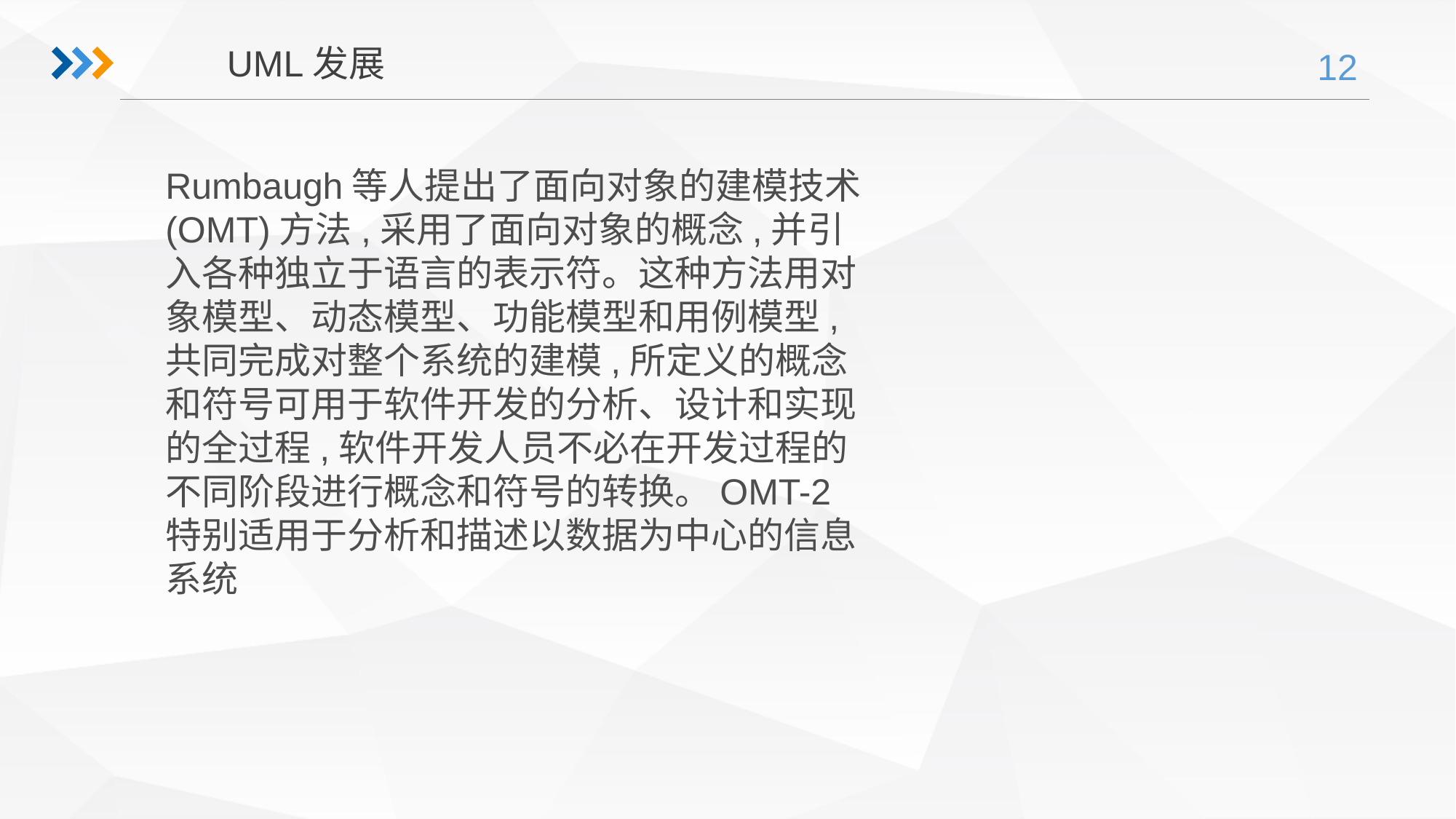

UML发展
Rumbaugh等人提出了面向对象的建模技术(OMT)方法,采用了面向对象的概念,并引入各种独立于语言的表示符。这种方法用对象模型、动态模型、功能模型和用例模型,共同完成对整个系统的建模,所定义的概念和符号可用于软件开发的分析、设计和实现的全过程,软件开发人员不必在开发过程的不同阶段进行概念和符号的转换。OMT-2特别适用于分析和描述以数据为中心的信息系统